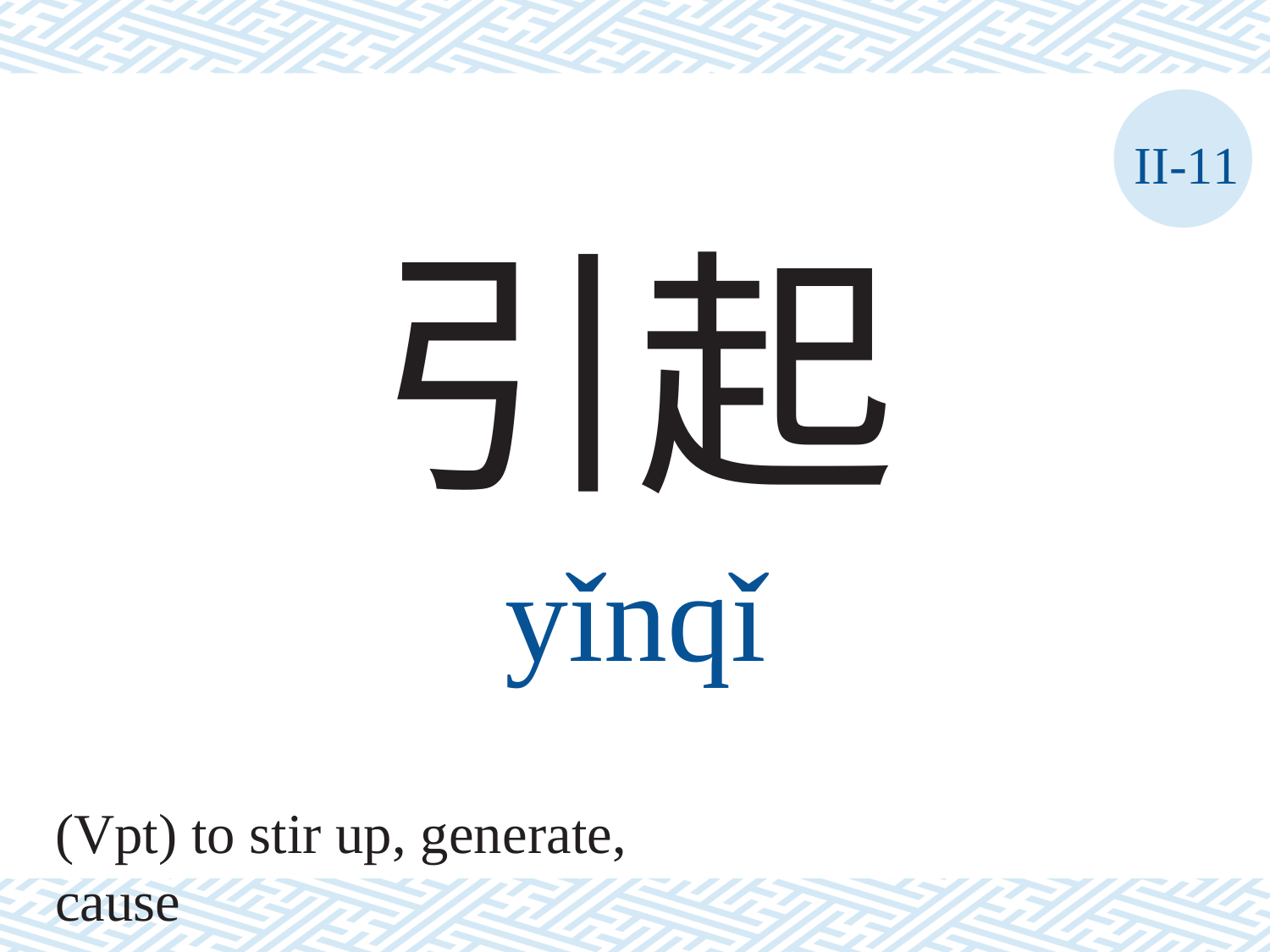

II-11
引起
yǐnqǐ
(Vpt) to stir up, generate, cause